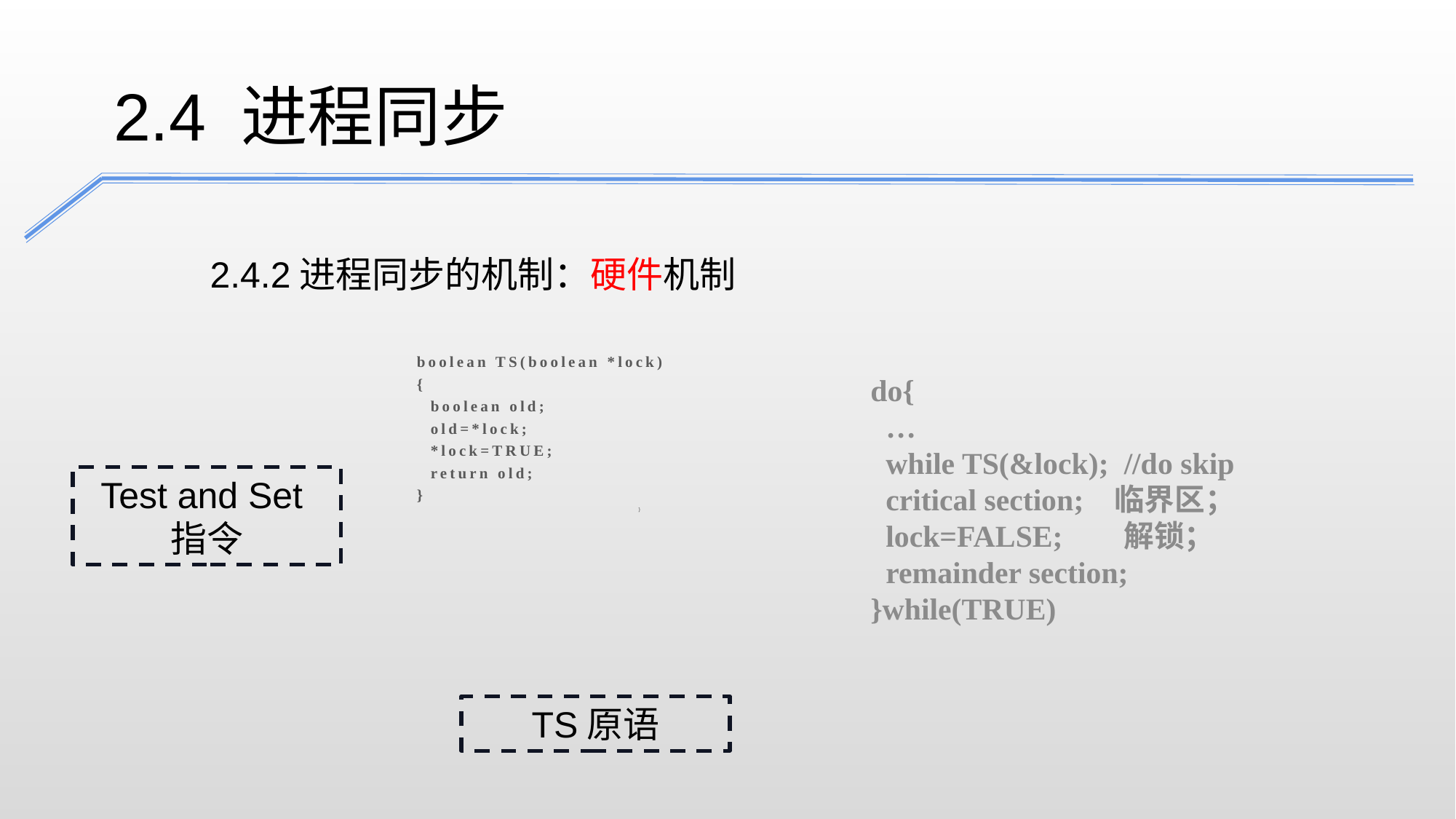

2.4 进程同步
2.4.2进程同步的机制：硬件机制
do{
  …
  while TS(&lock);  //do skip
  critical section;   临界区；
  lock=FALSE;       解锁；
  remainder section;
}while(TRUE)
boolean TS(boolean *lock)
{
  boolean old;
  old=*lock;
  *lock=TRUE;
  return old;
}
}
Test and Set
指令
TS原语